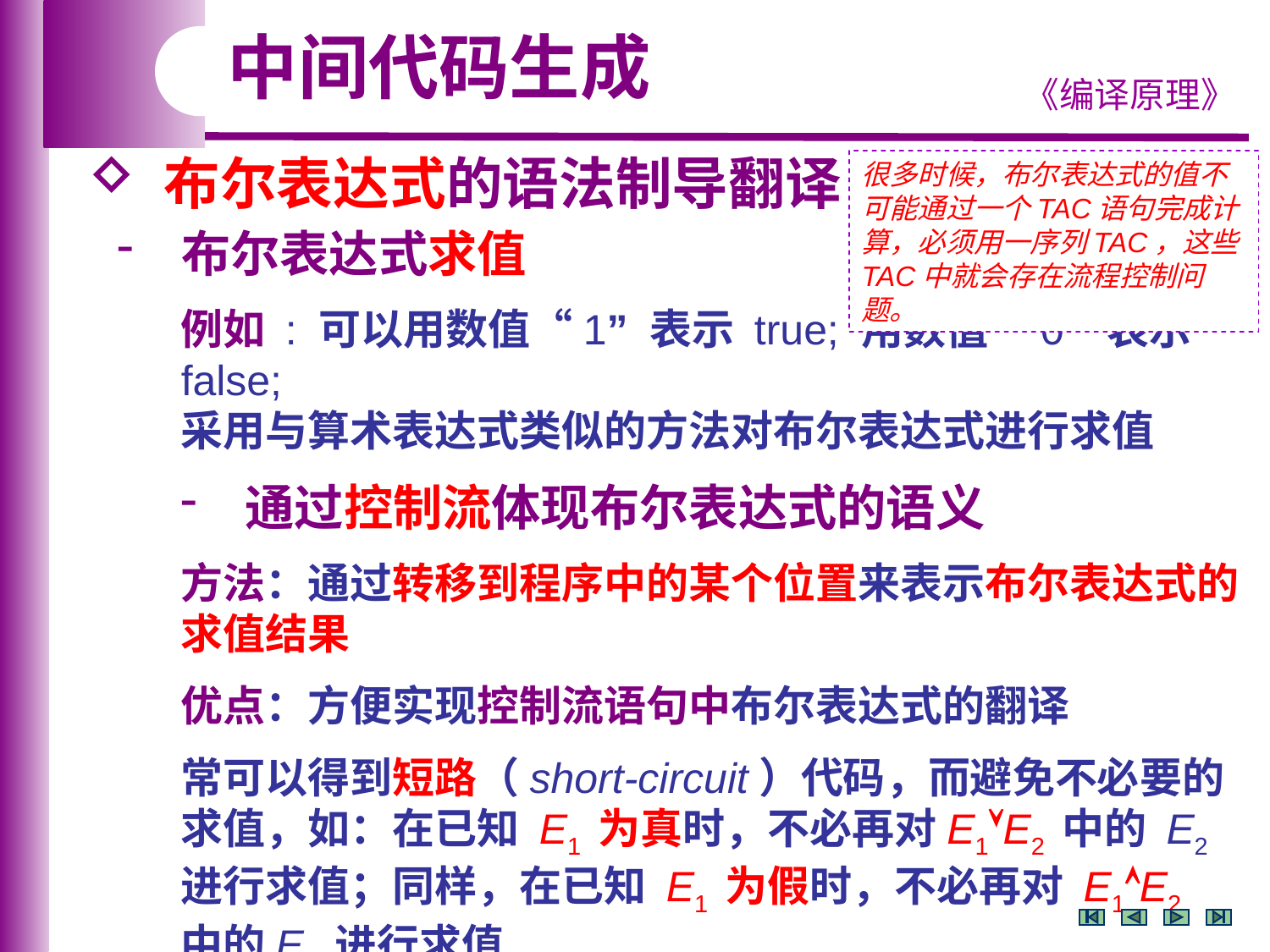

中间代码生成
 布尔表达式的语法制导翻译
很多时候，布尔表达式的值不可能通过一个TAC语句完成计算，必须用一序列TAC，这些TAC中就会存在流程控制问题。
  布尔表达式求值

例如 : 可以用数值“1” 表示 true; 用数值“0” 表示 false;
采用与算术表达式类似的方法对布尔表达式进行求值

  通过控制流体现布尔表达式的语义

方法：通过转移到程序中的某个位置来表示布尔表达式的求值结果

优点：方便实现控制流语句中布尔表达式的翻译

常可以得到短路（short-circuit）代码，而避免不必要的
求值，如：在已知 E1 为真时，不必再对E1∨E2 中的 E2
进行求值；同样，在已知 E1 为假时，不必再对 E1∧E2
中的E2 进行求值